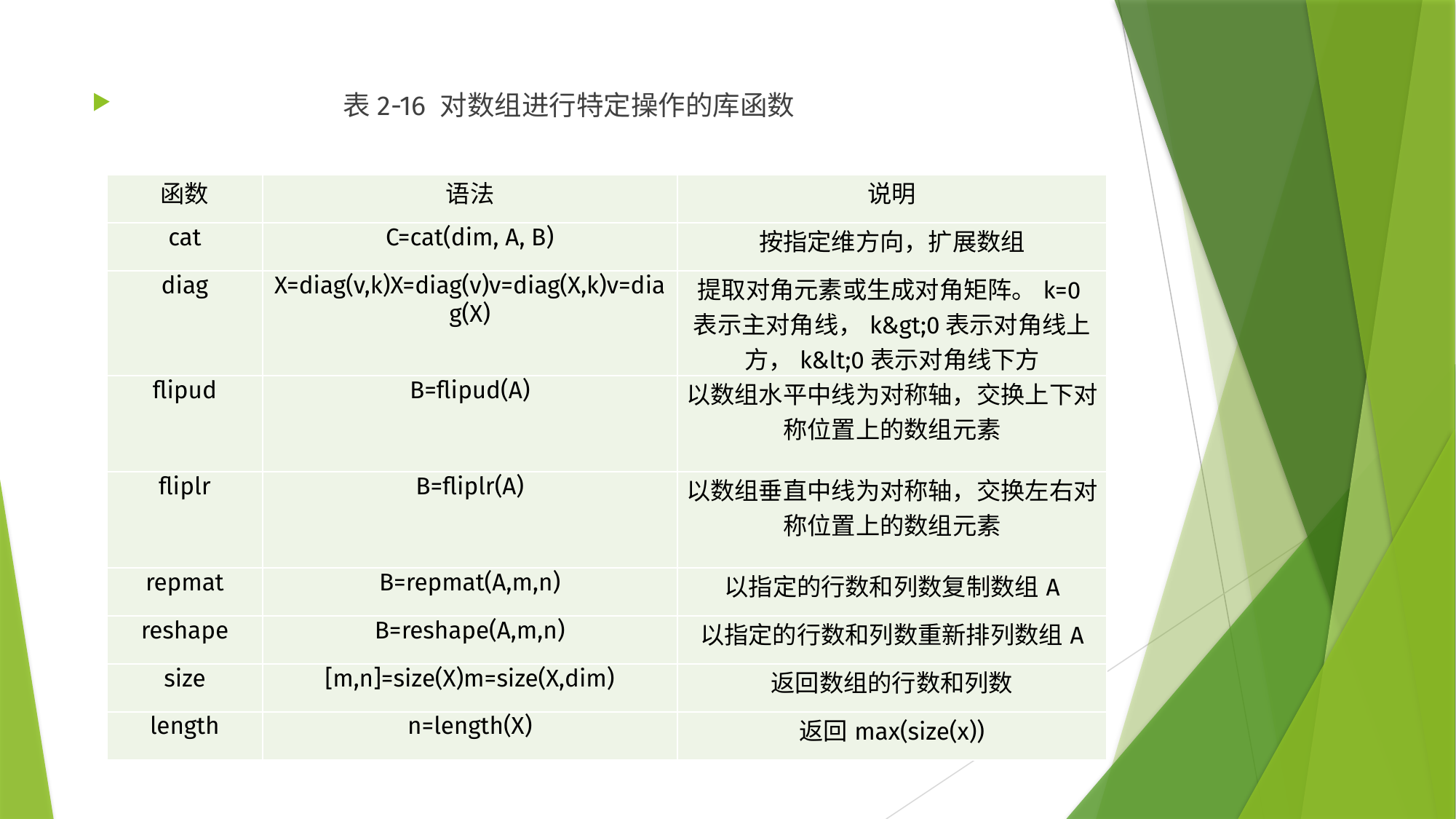

表2-16 对数组进行特定操作的库函数

| 函数 | 语法 | 说明 |
| --- | --- | --- |
| cat | C=cat(dim, A, B) | 按指定维方向，扩展数组 |
| diag | X=diag(v,k)X=diag(v)v=diag(X,k)v=diag(X) | 提取对角元素或生成对角矩阵。k=0表示主对角线，k&gt;0表示对角线上方，k&lt;0表示对角线下方 |
| flipud | B=flipud(A) | 以数组水平中线为对称轴，交换上下对称位置上的数组元素 |
| fliplr | B=fliplr(A) | 以数组垂直中线为对称轴，交换左右对称位置上的数组元素 |
| repmat | B=repmat(A,m,n) | 以指定的行数和列数复制数组A |
| reshape | B=reshape(A,m,n) | 以指定的行数和列数重新排列数组A |
| size | [m,n]=size(X)m=size(X,dim) | 返回数组的行数和列数 |
| length | n=length(X) | 返回max(size(x)) |